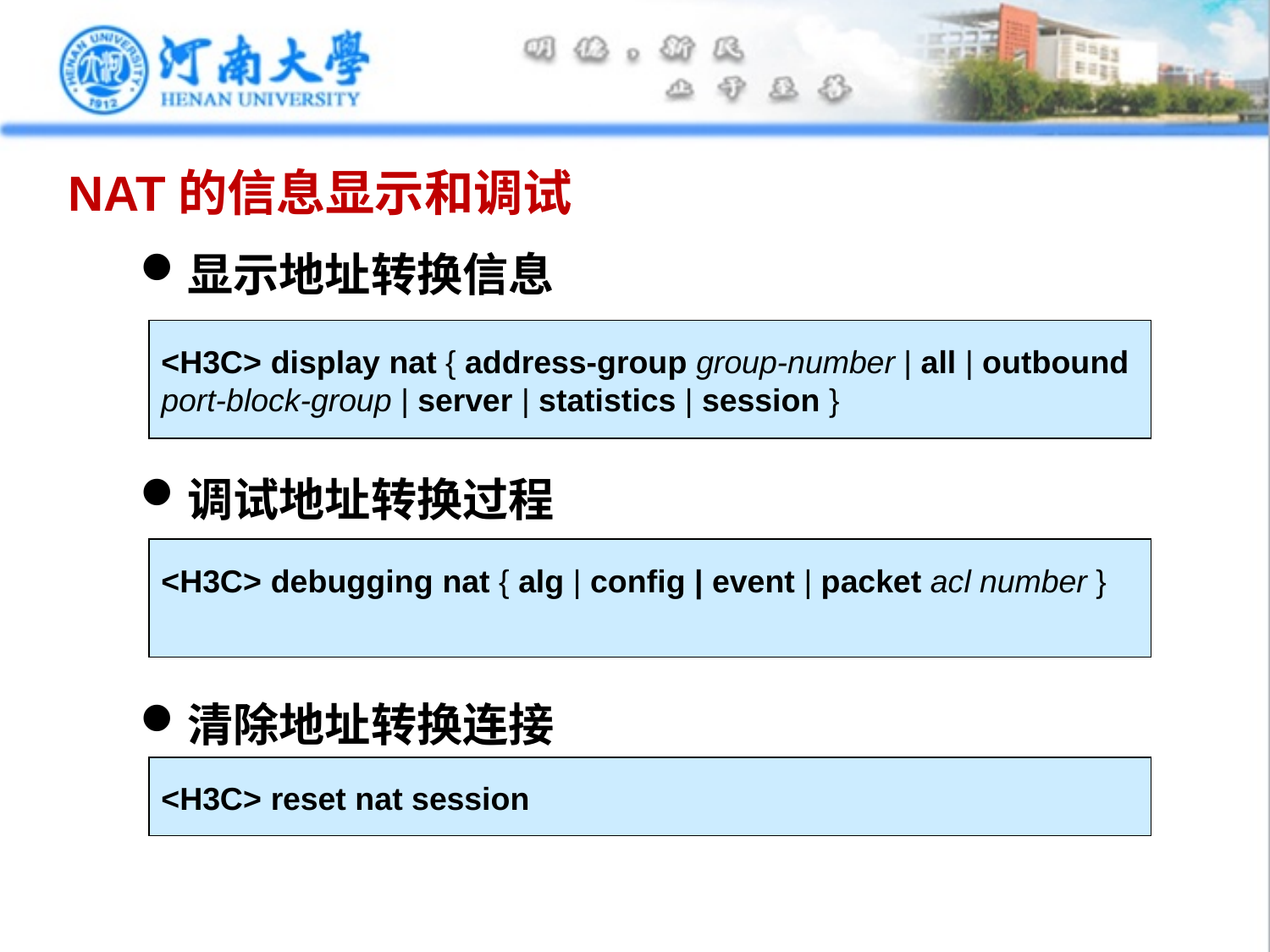

# NAT的信息显示和调试
显示地址转换信息

调试地址转换过程

清除地址转换连接

<H3C> display nat { address-group group-number | all | outbound port-block-group | server | statistics | session }

<H3C> debugging nat { alg | config | event | packet acl number }

<H3C> reset nat session